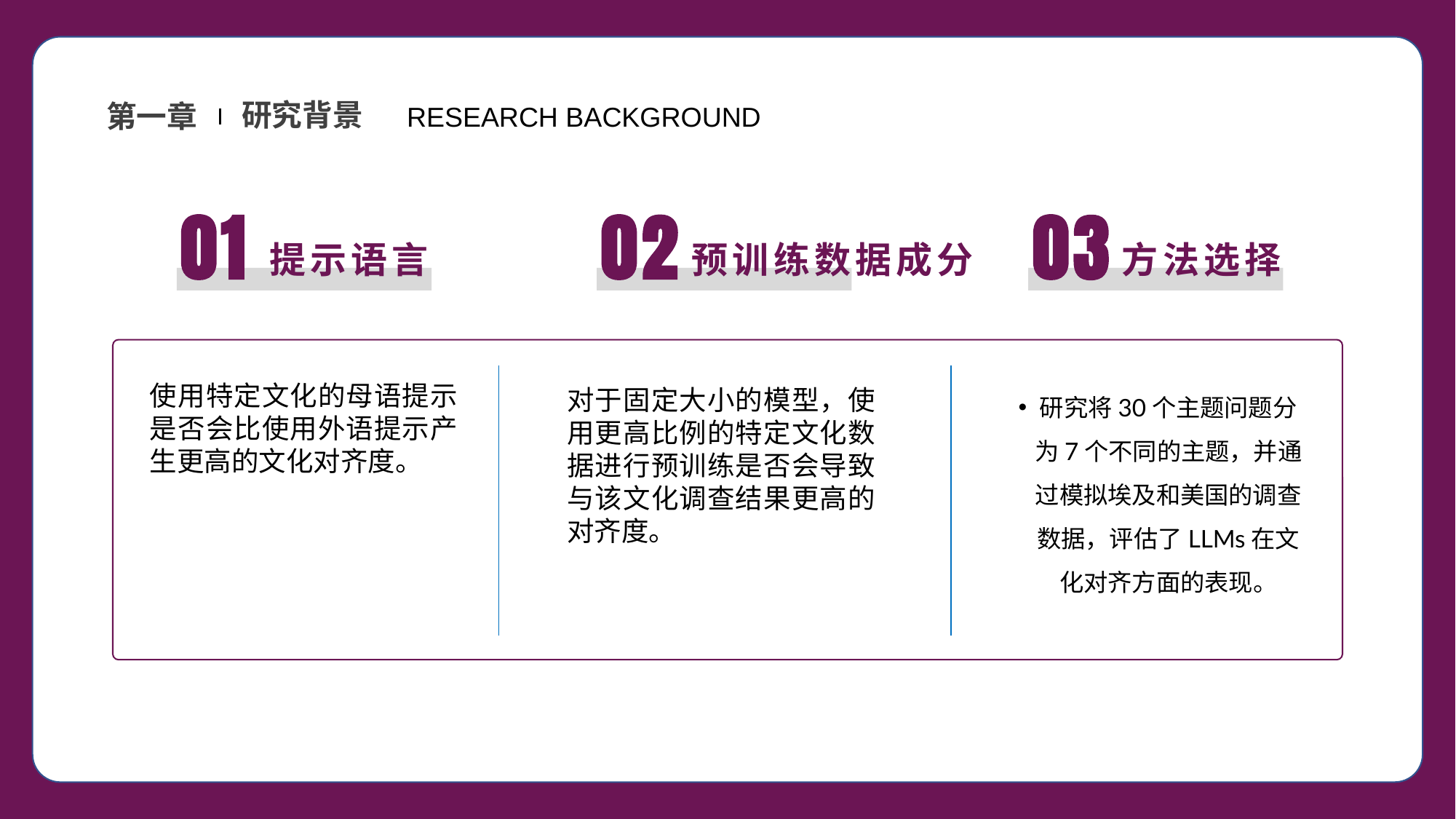

研究背景
第一章
RESEARCH BACKGROUND
01
02
03
提示语言
预训练数据成分
方法选择

使用特定文化的母语提示是否会比使用外语提示产生更高的文化对齐度。
研究将30个主题问题分为7个不同的主题，并通过模拟埃及和美国的调查数据，评估了LLMs在文化对齐方面的表现。
对于固定大小的模型，使用更高比例的特定文化数据进行预训练是否会导致与该文化调查结果更高的对齐度。